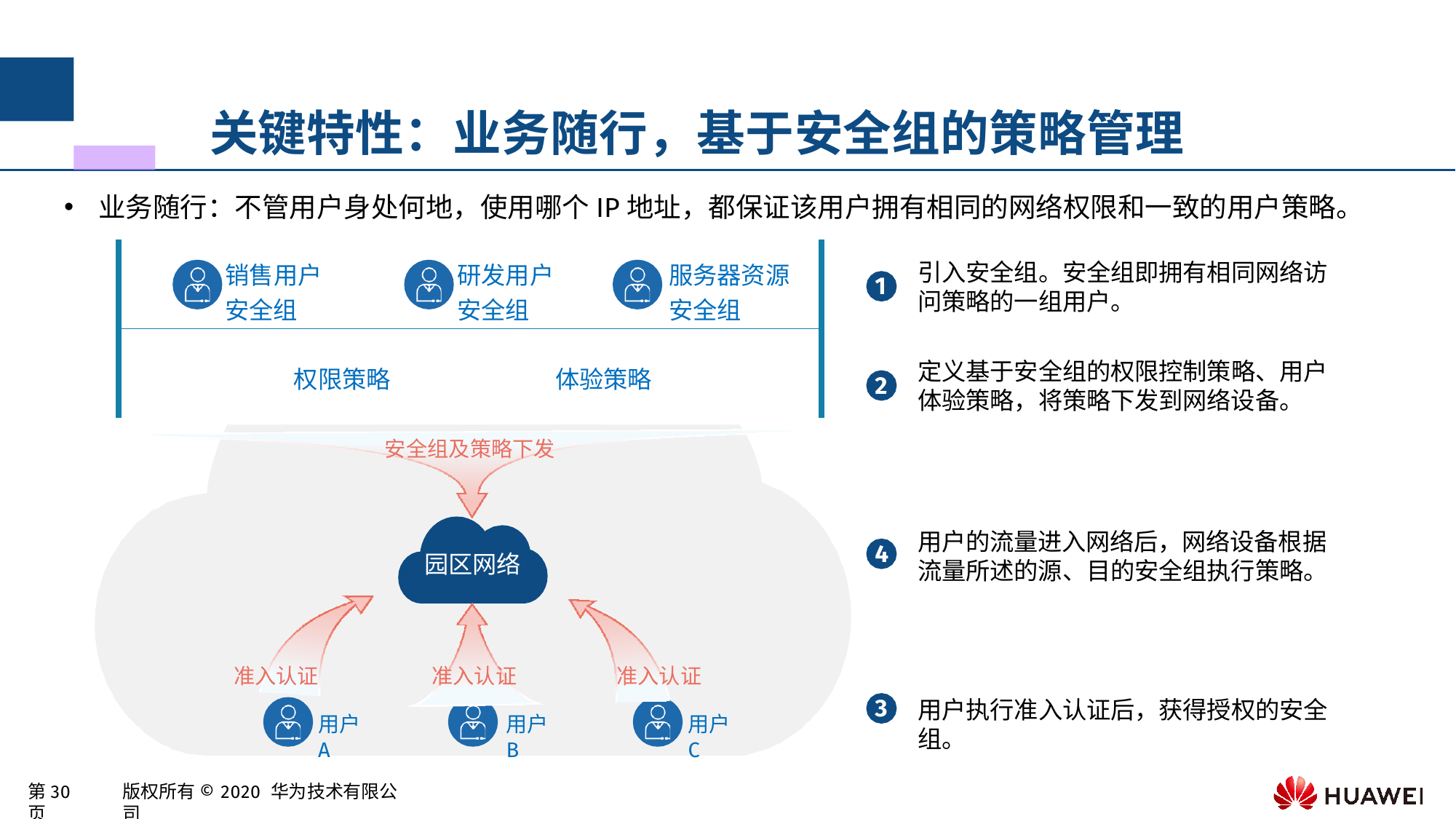

# 关键特性：业务随行，基于安全组的策略管理

业务随行：不管用户身处何地，使用哪个IP地址，都保证该用户拥有相同的网络权限和一致的用户策略。

| 销售用户 安全组 | 研发用户 安全组 |  | 服务器资源 安全组 |
| --- | --- | --- | --- |
| 权限策略 | 体验策略 |  |  |
引入安全组。安全组即拥有相同网络访 问策略的一组用户。

1

定义基于安全组的权限控制策略、用户 体验策略，将策略下发到网络设备。
2

安全组及策略下发

用户的流量进入网络后，网络设备根据
流量所述的源、目的安全组执行策略。
4

园区网络

准入认证
准入认证
准入认证
3
用户执行准入认证后，获得授权的安全
组。

用户A
用户B
用户C
第30页
版权所有© 2020 华为技术有限公司